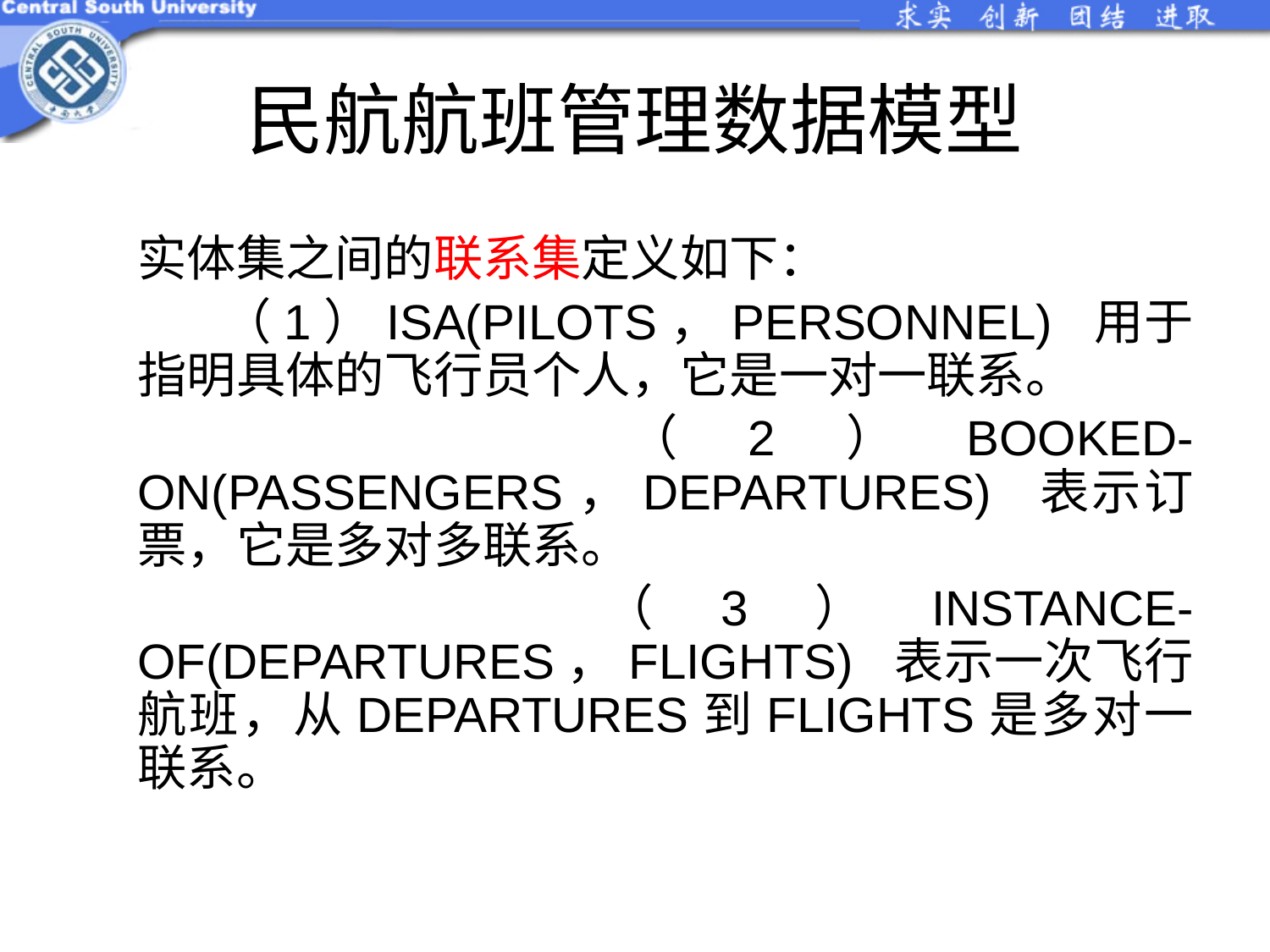

# 民航航班管理数据模型
实体集之间的联系集定义如下：
      （1）ISA(PILOTS，PERSONNEL)  用于指明具体的飞行员个人，它是一对一联系。
      （2）BOOKED-ON(PASSENGERS，DEPARTURES)  表示订票，它是多对多联系。
      （3）INSTANCE-OF(DEPARTURES，FLIGHTS)  表示一次飞行航班，从DEPARTURES到FLIGHTS是多对一联系。